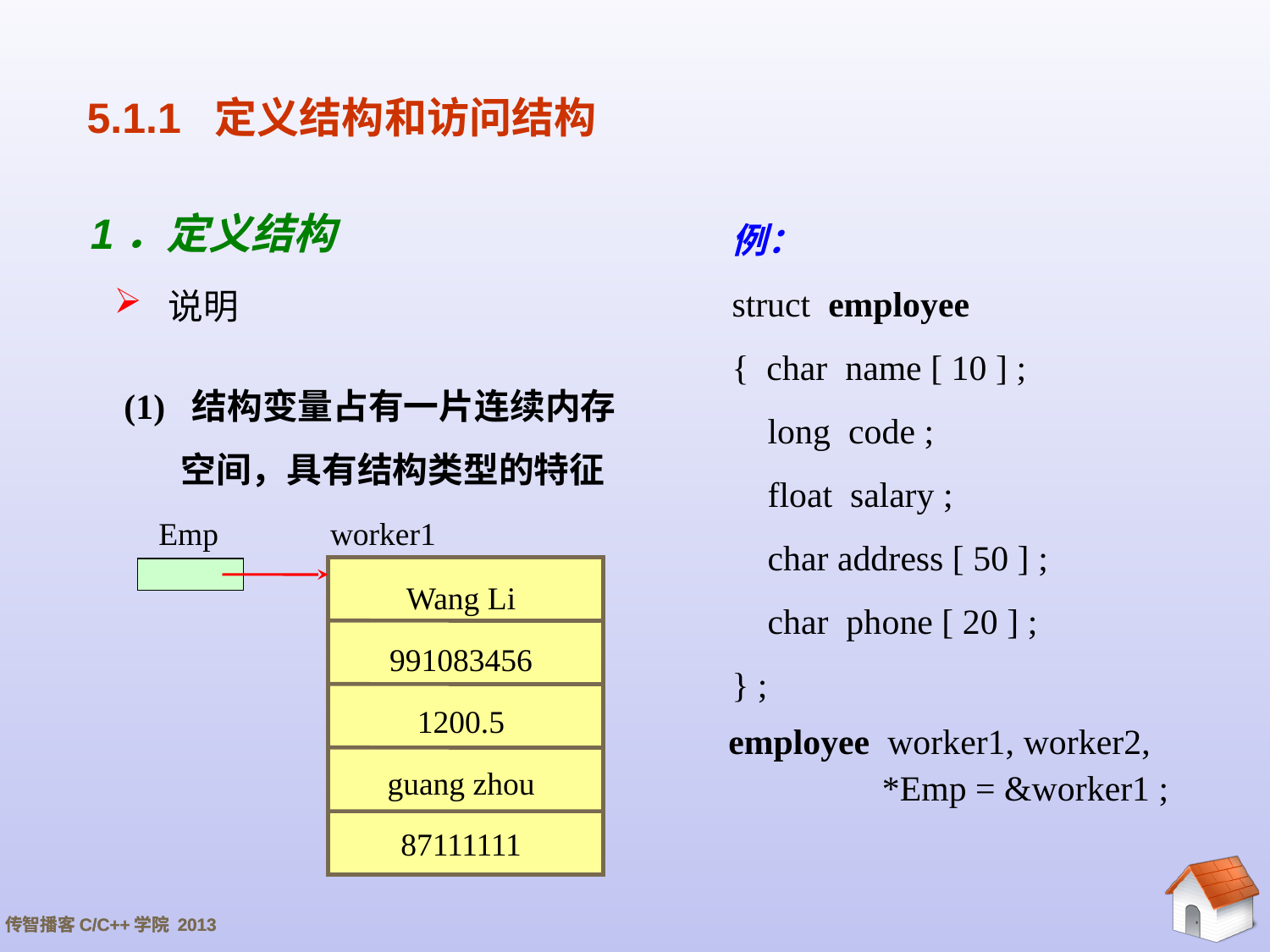

5.1.1  定义结构和访问结构
例：
struct  employee
{  char  name [ 10 ] ;
    long  code ;
    float  salary ;
    char address [ 50 ] ;
    char  phone [ 20 ] ;
} ;
1．定义结构
  说明
(1)  结构变量占有一片连续内存
      空间，具有结构类型的特征
Emp
worker1

Wang Li
991083456
1200.5
guang zhou
87111111

employee  worker1, worker2,
	   *Emp = &worker1 ;